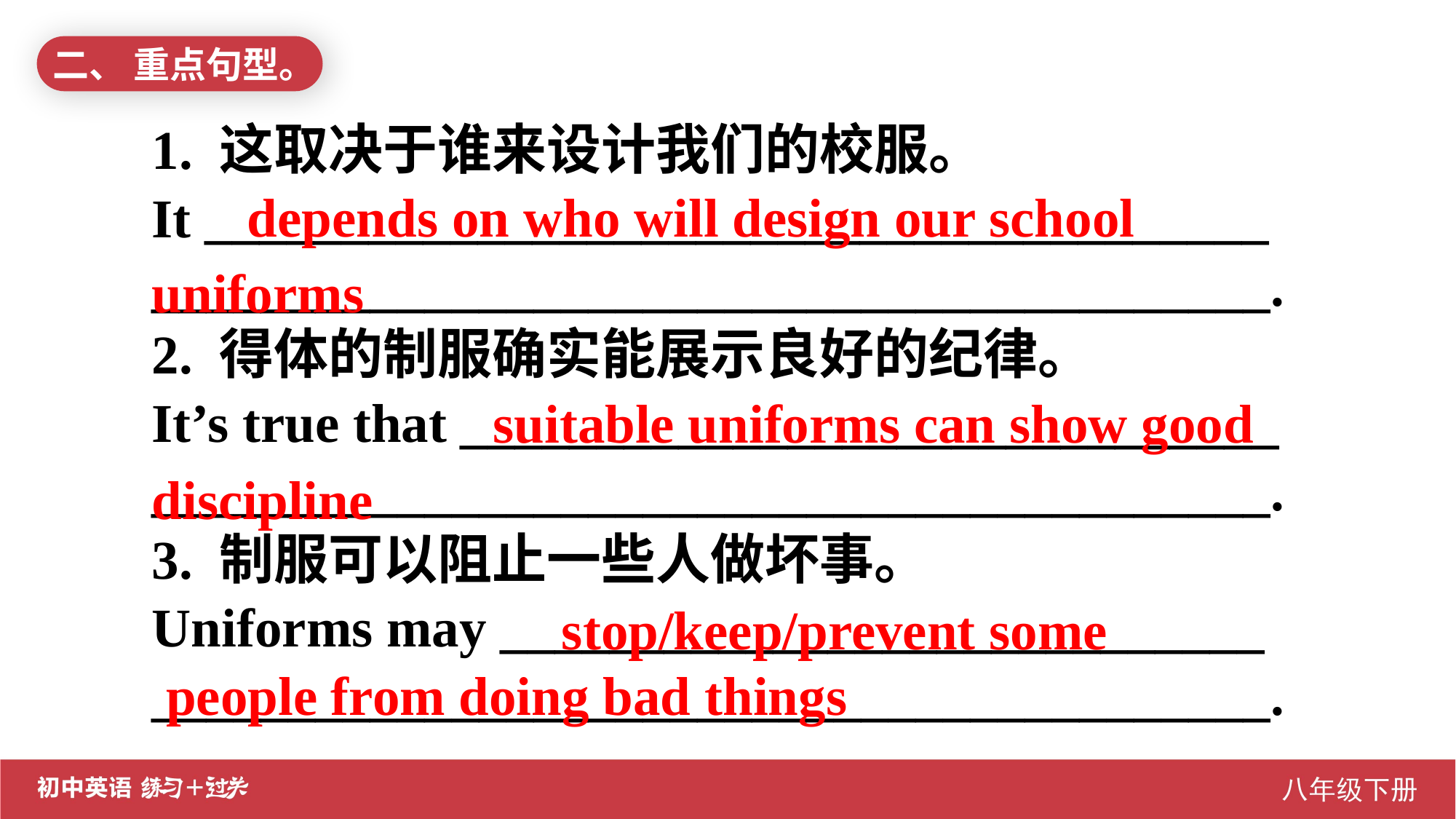

二、 重点句型。
1. 这取决于谁来设计我们的校服。
It _______________________________________
_________________________________________.
2. 得体的制服确实能展示良好的纪律。
It’s true that ______________________________
_________________________________________.
3. 制服可以阻止一些人做坏事。
Uniforms may ____________________________
_________________________________________.
       depends on who will design our school   uniforms
                         suitable uniforms can show good discipline
                             stop/keep/prevent some people from doing bad things